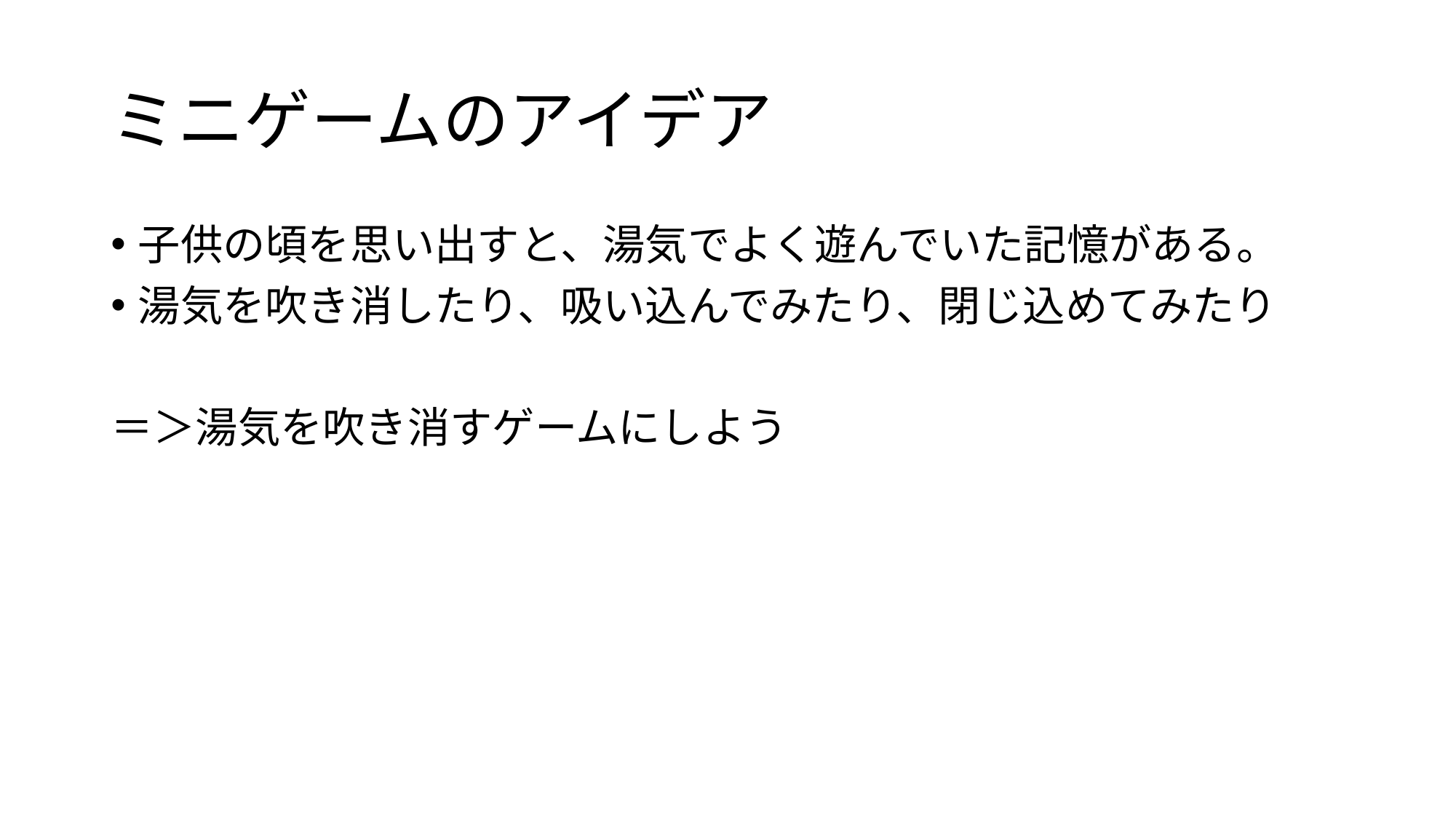

# ミニゲームのアイデア
子供の頃を思い出すと、湯気でよく遊んでいた記憶がある。
湯気を吹き消したり、吸い込んでみたり、閉じ込めてみたり

＝＞湯気を吹き消すゲームにしよう